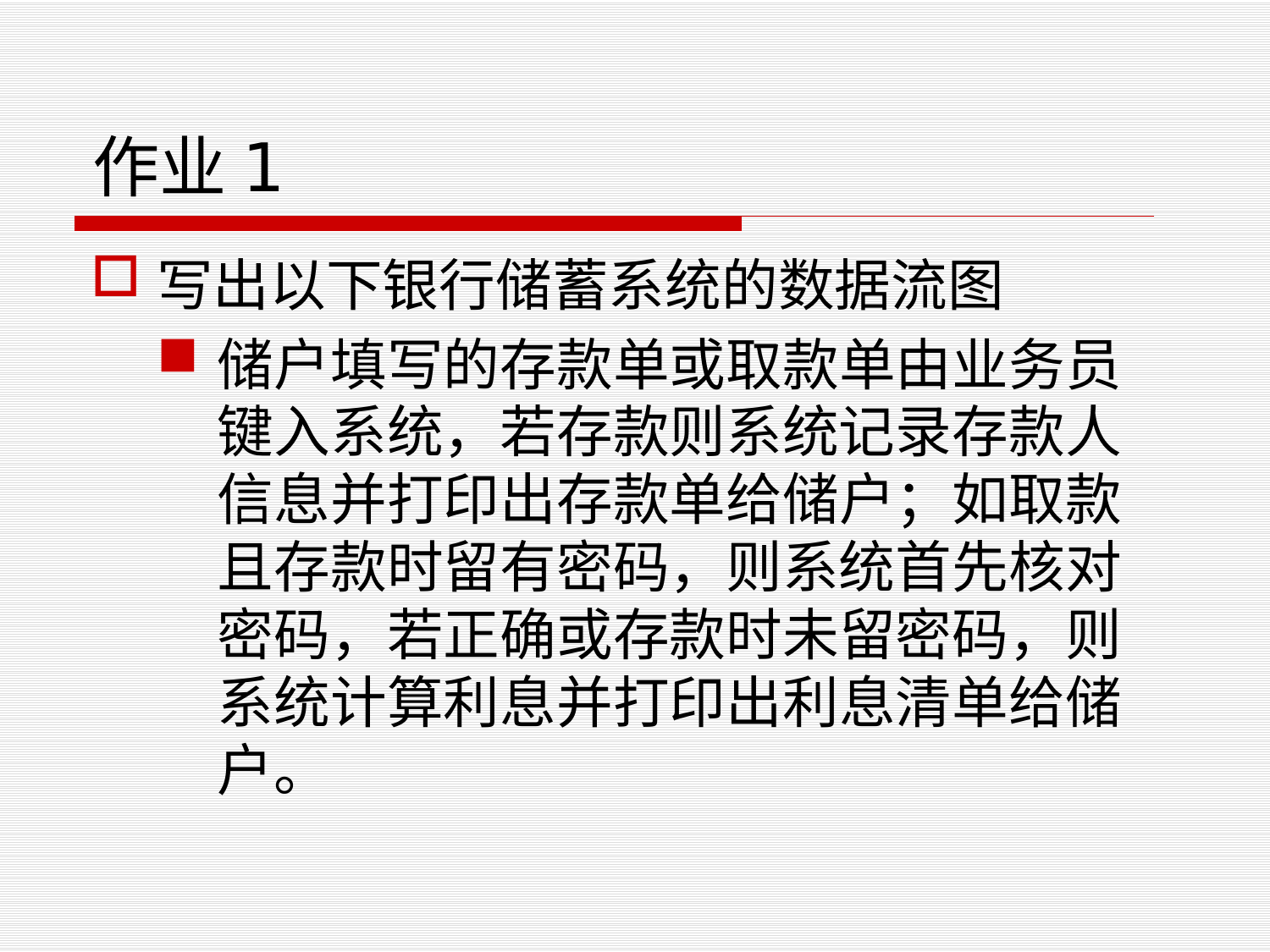

# 作业1
写出以下银行储蓄系统的数据流图
储户填写的存款单或取款单由业务员键入系统，若存款则系统记录存款人信息并打印出存款单给储户；如取款且存款时留有密码，则系统首先核对密码，若正确或存款时未留密码，则系统计算利息并打印出利息清单给储户。